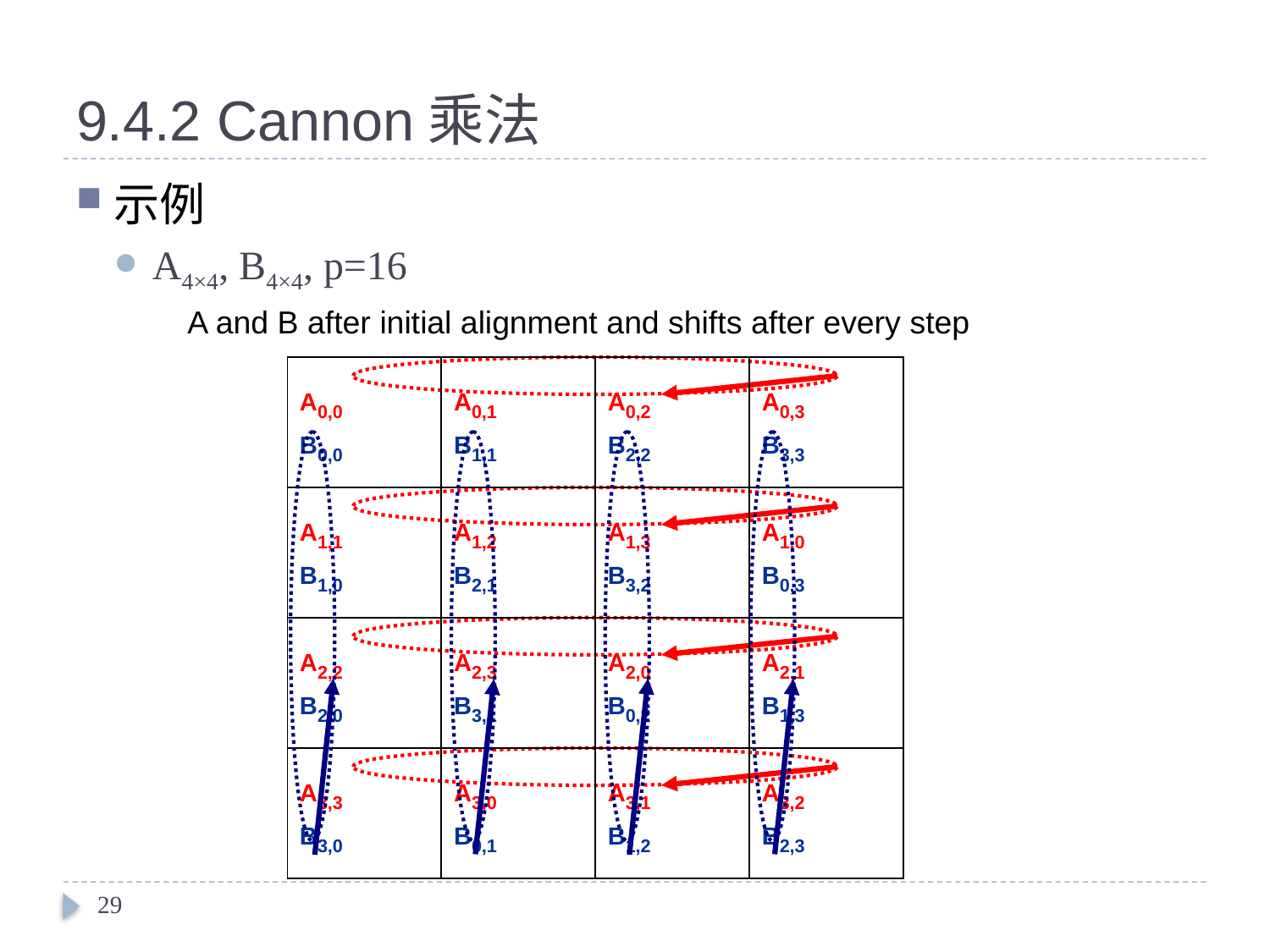

# 9.4.2 Cannon乘法
示例
A4×4, B4×4, p=16
A and B after initial alignment and shifts after every step
A0,0
B0,0

A0,1
B1,1
A0,2
B2,2
A0,3
B3,3

A1,1
B1,0

A1,2
B2,1
A1,3
B3,2
A1,0
B0,3
A2,2
B2,0

A2,3
B3,1
A2,0
B0,2
A2,1
B1,3
A3,3
B3,0

A3,0
B0,1
A3,1
B1,2
A3,2
B2,3
29